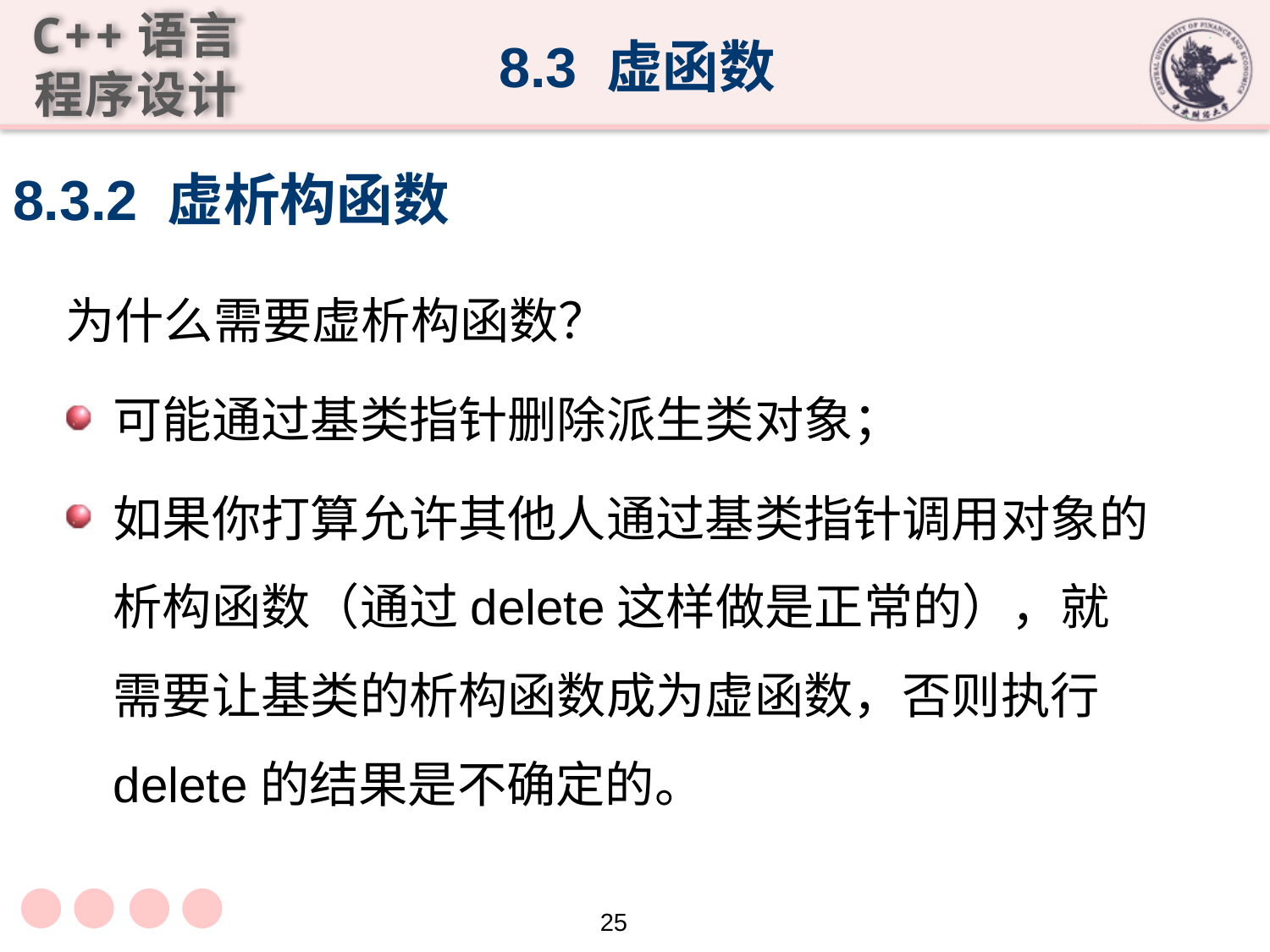

8.3 虚函数
# 8.3.2 虚析构函数
为什么需要虚析构函数？
可能通过基类指针删除派生类对象；
如果你打算允许其他人通过基类指针调用对象的析构函数（通过delete这样做是正常的），就需要让基类的析构函数成为虚函数，否则执行delete的结果是不确定的。
25